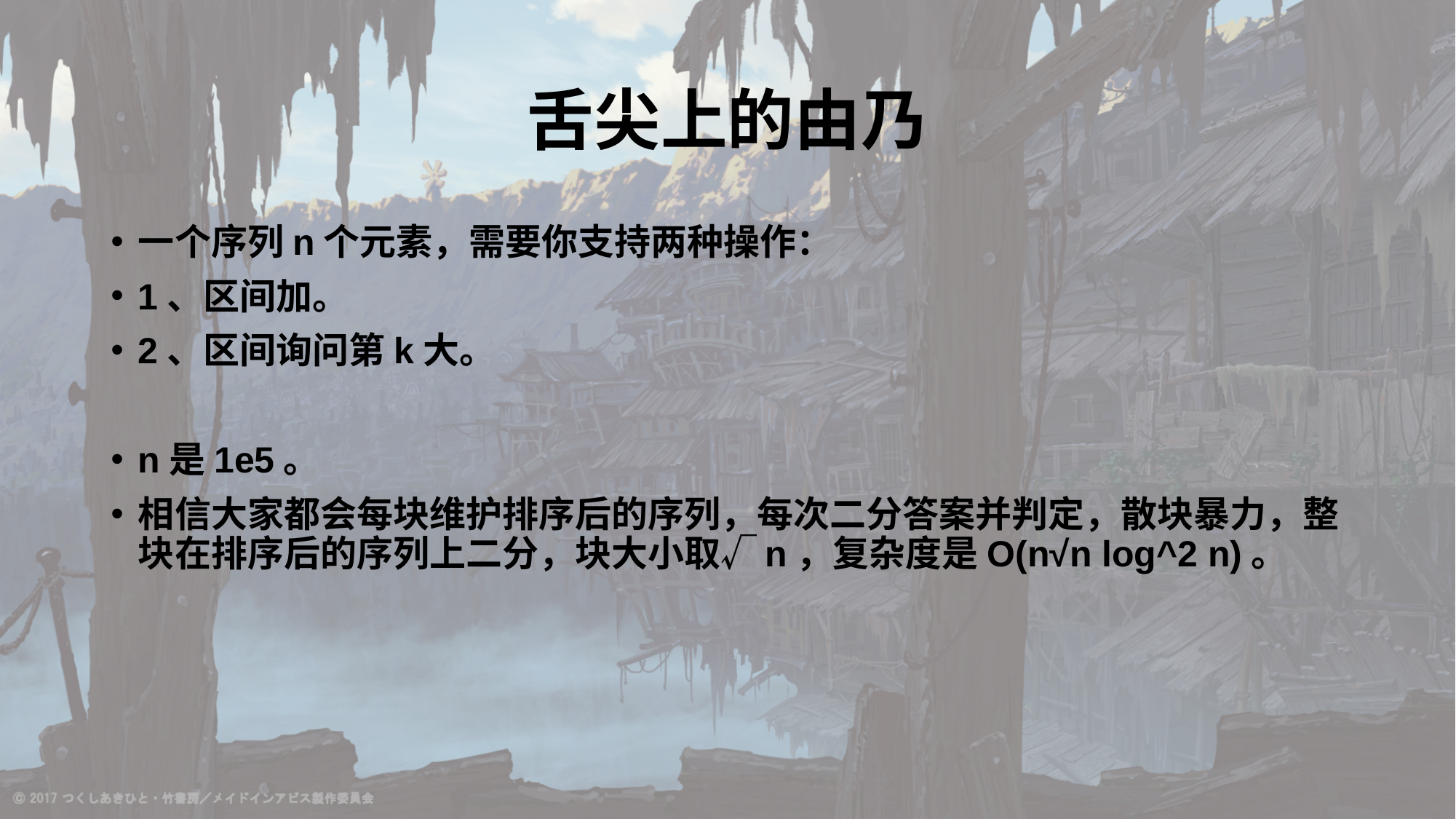

# 舌尖上的由乃
一个序列n个元素，需要你支持两种操作：
1、区间加。
2、区间询问第k大。

n是1e5。
相信大家都会每块维护排序后的序列，每次二分答案并判定，散块暴力，整块在排序后的序列上二分，块大小取√n，复杂度是O(n√n log^2 n)。